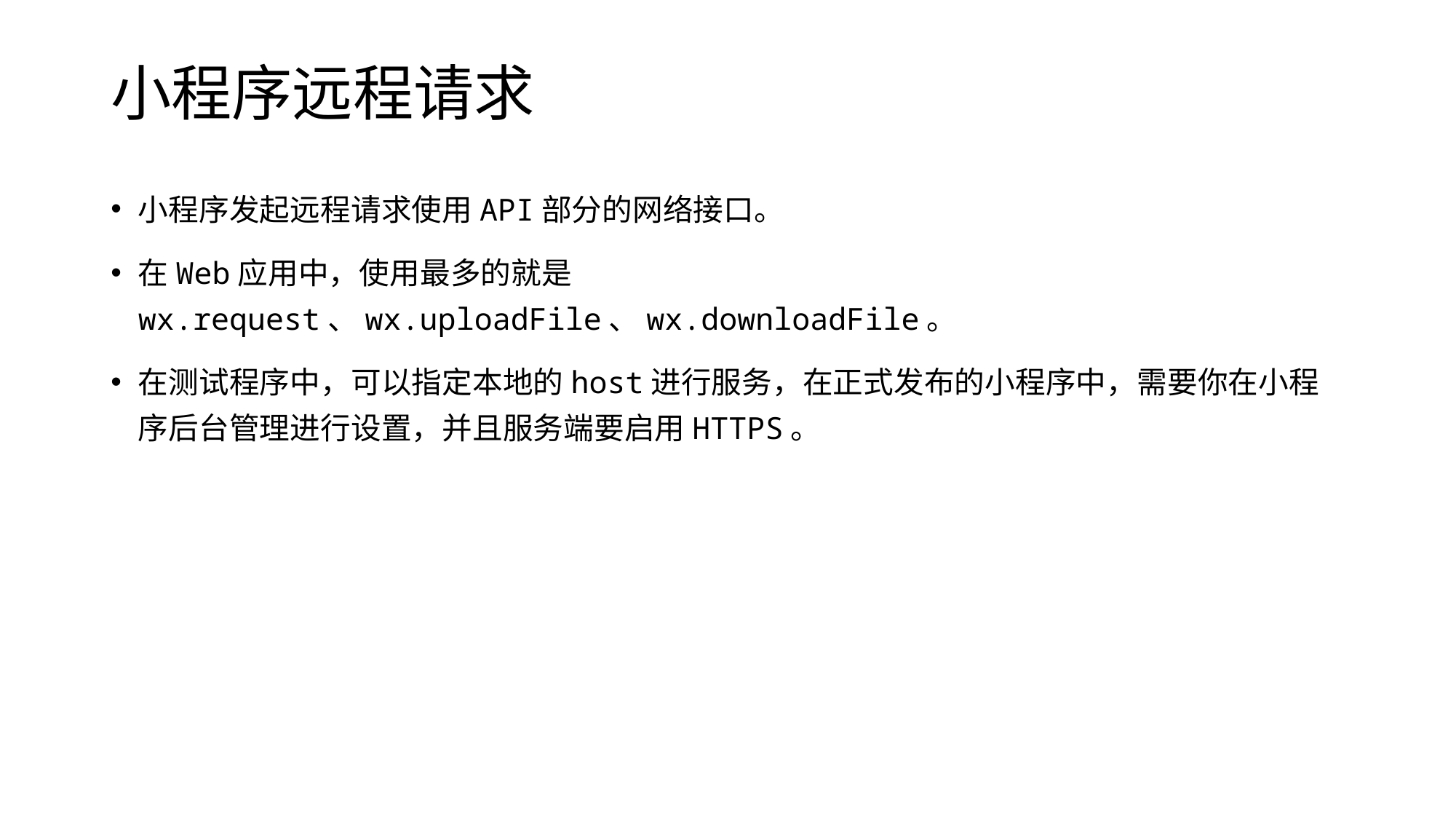

# 小程序远程请求
小程序发起远程请求使用API部分的网络接口。
在Web应用中，使用最多的就是wx.request、wx.uploadFile、wx.downloadFile。
在测试程序中，可以指定本地的host进行服务，在正式发布的小程序中，需要你在小程序后台管理进行设置，并且服务端要启用HTTPS。